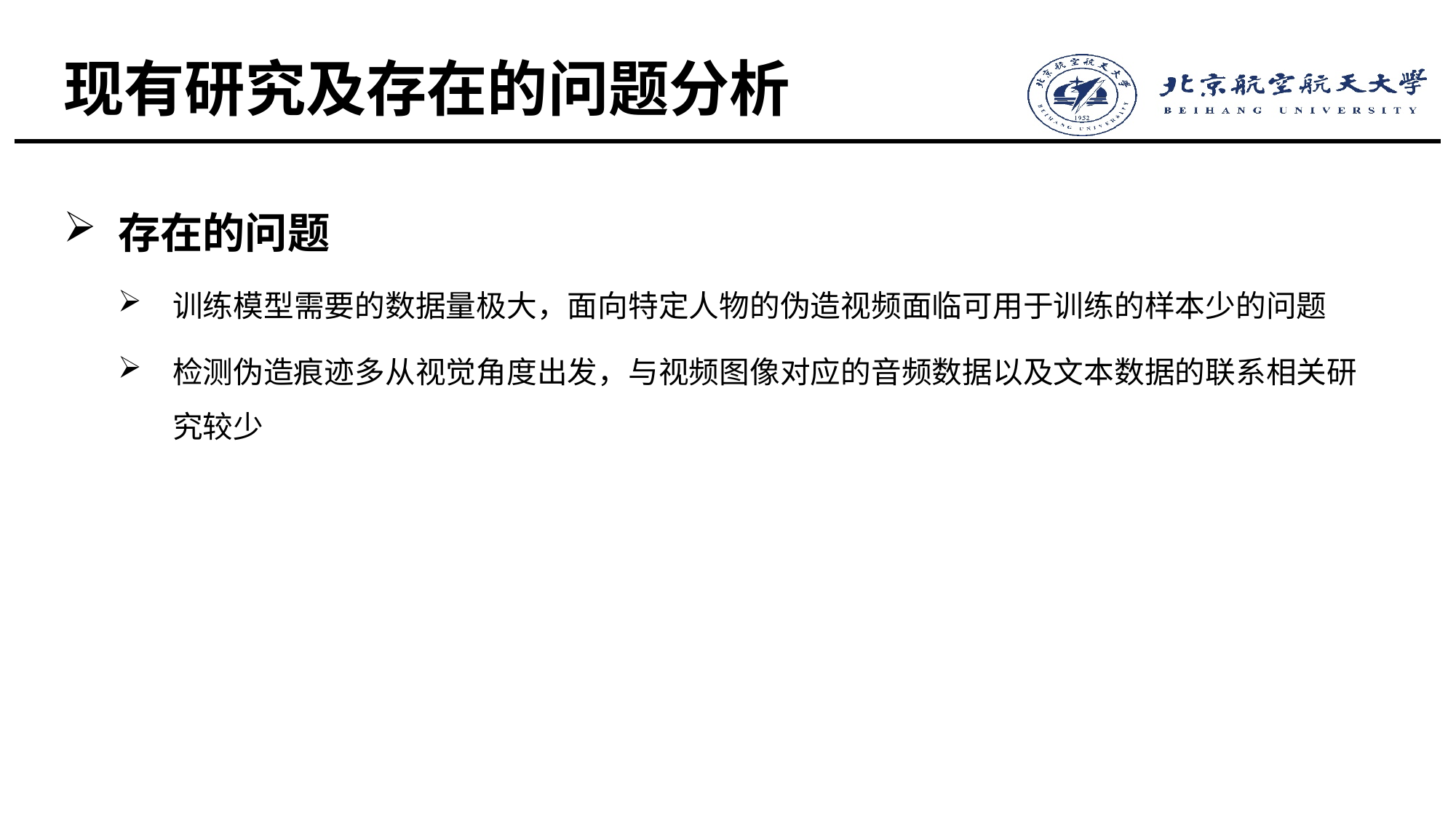

# 现有研究及存在的问题分析
存在的问题
训练模型需要的数据量极大，面向特定人物的伪造视频面临可用于训练的样本少的问题
检测伪造痕迹多从视觉角度出发，与视频图像对应的音频数据以及文本数据的联系相关研究较少

11